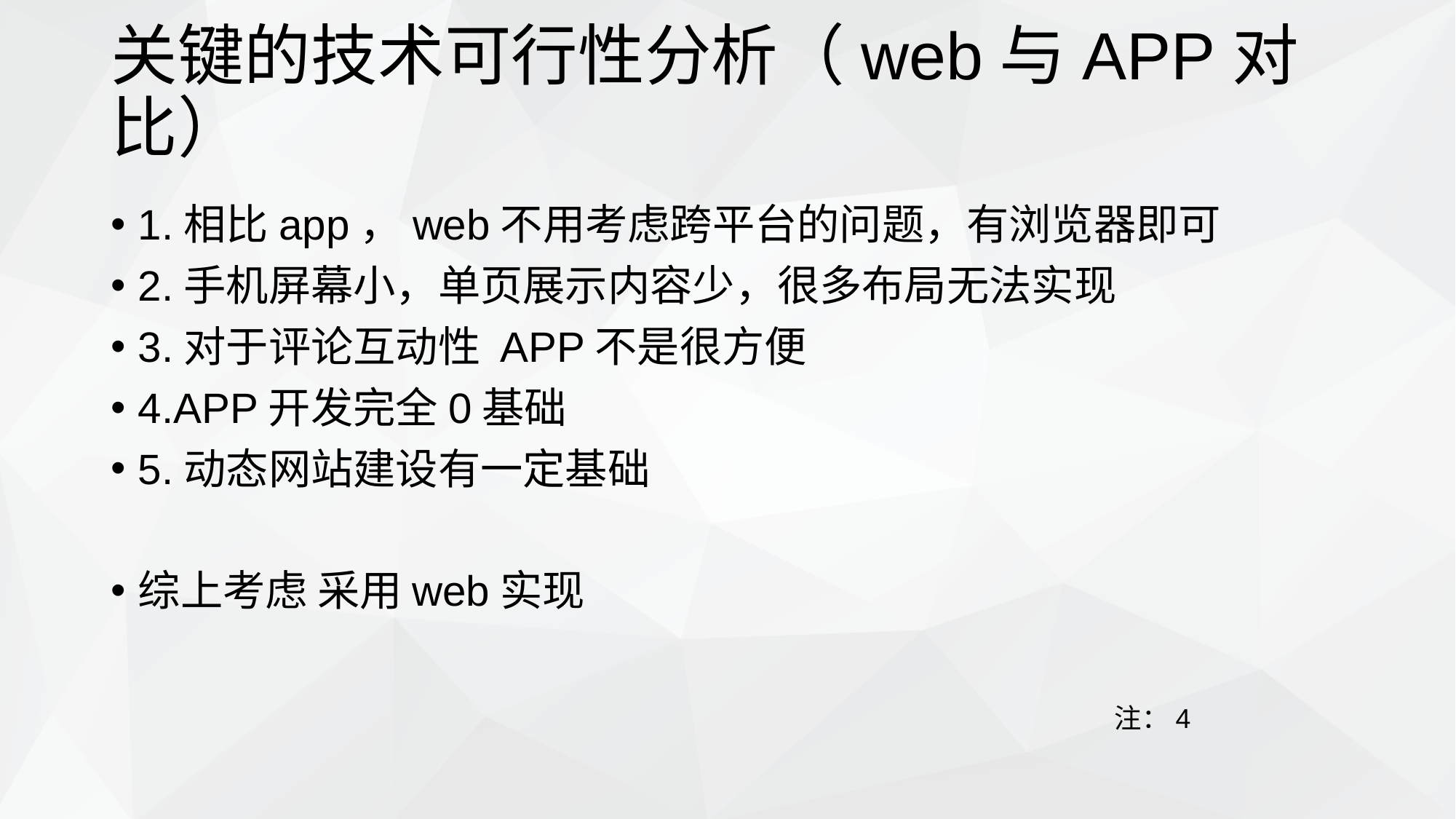

# 关键的技术可行性分析（web与APP对比）
1.相比app，web不用考虑跨平台的问题，有浏览器即可
2.手机屏幕小，单页展示内容少，很多布局无法实现
3.对于评论互动性 APP不是很方便
4.APP开发完全0基础
5.动态网站建设有一定基础

综上考虑 采用web实现
注：4